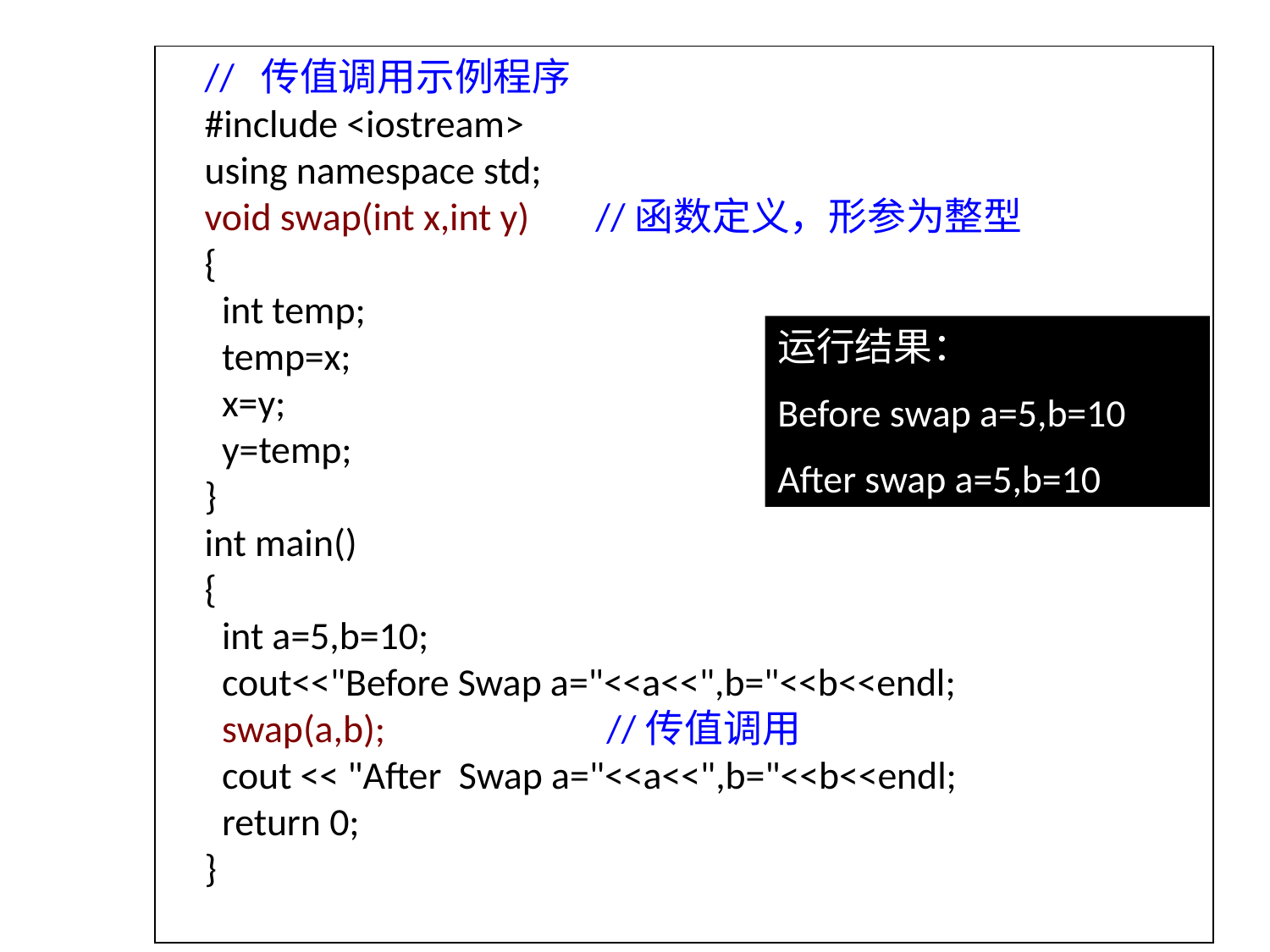

//  传值调用示例程序
#include <iostream>
using namespace std;
void swap(int x,int y) 　//函数定义，形参为整型
{
  int temp;
  temp=x;
  x=y;
  y=temp;
}
int main()
{
  int a=5,b=10;
  cout<<"Before Swap a="<<a<<",b="<<b<<endl;
  swap(a,b);　　　　　 //传值调用
  cout << "After  Swap a="<<a<<",b="<<b<<endl;
  return 0;
}

运行结果：
Before swap a=5,b=10
After swap a=5,b=10